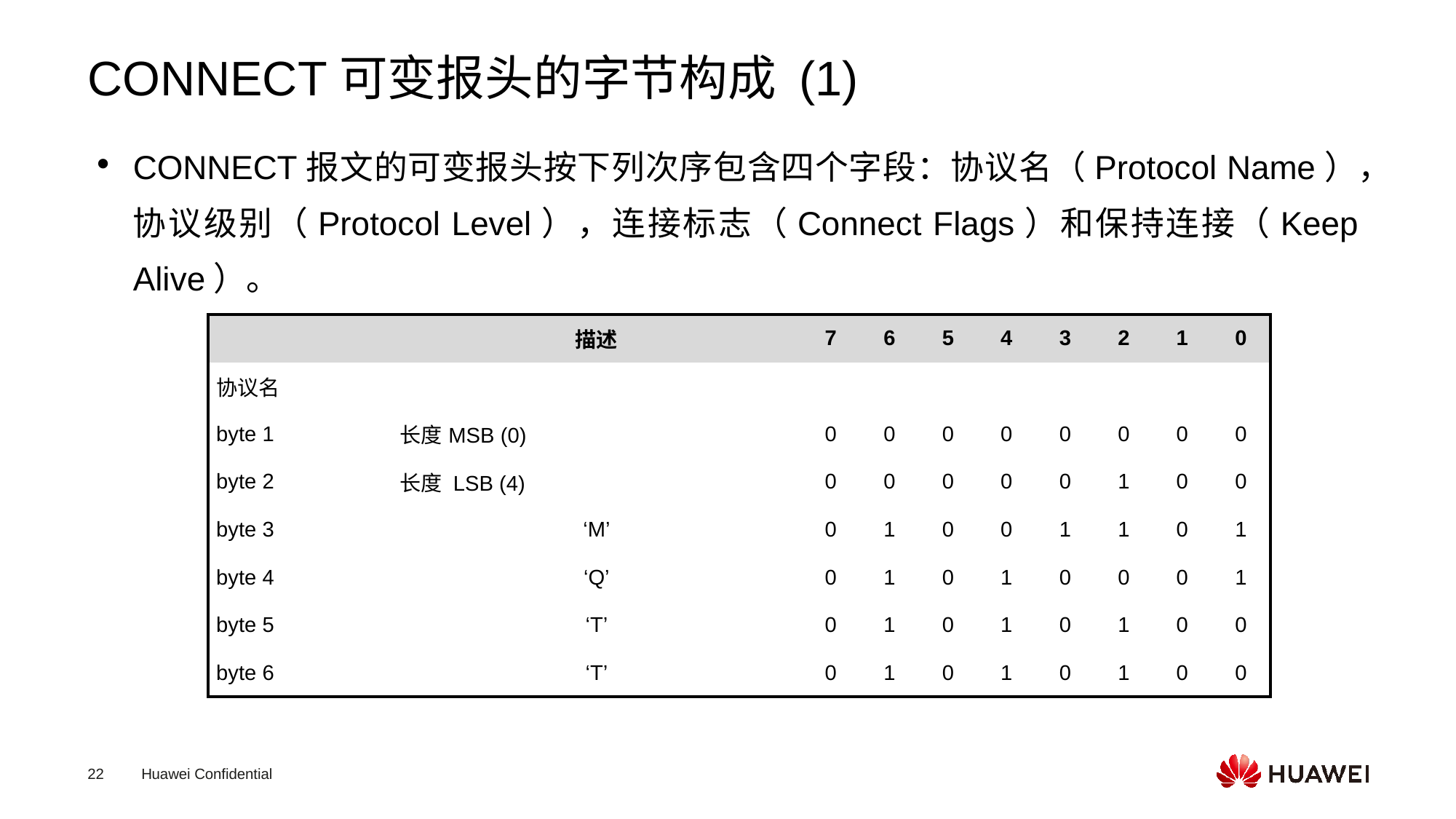

# CONNECT可变报头的字节构成 (1)
CONNECT报文的可变报头按下列次序包含四个字段：协议名（Protocol Name），协议级别（Protocol Level），连接标志（Connect Flags）和保持连接（Keep Alive）。
|  | 描述 | 7 | 6 | 5 | 4 | 3 | 2 | 1 | 0 |
| --- | --- | --- | --- | --- | --- | --- | --- | --- | --- |
| 协议名 |  |  |  |  |  |  |  |  |  |
| byte 1 | 长度MSB (0) | 0 | 0 | 0 | 0 | 0 | 0 | 0 | 0 |
| byte 2 | 长度 LSB (4) | 0 | 0 | 0 | 0 | 0 | 1 | 0 | 0 |
| byte 3 | ‘M’ | 0 | 1 | 0 | 0 | 1 | 1 | 0 | 1 |
| byte 4 | ‘Q’ | 0 | 1 | 0 | 1 | 0 | 0 | 0 | 1 |
| byte 5 | ‘T’ | 0 | 1 | 0 | 1 | 0 | 1 | 0 | 0 |
| byte 6 | ‘T’ | 0 | 1 | 0 | 1 | 0 | 1 | 0 | 0 |